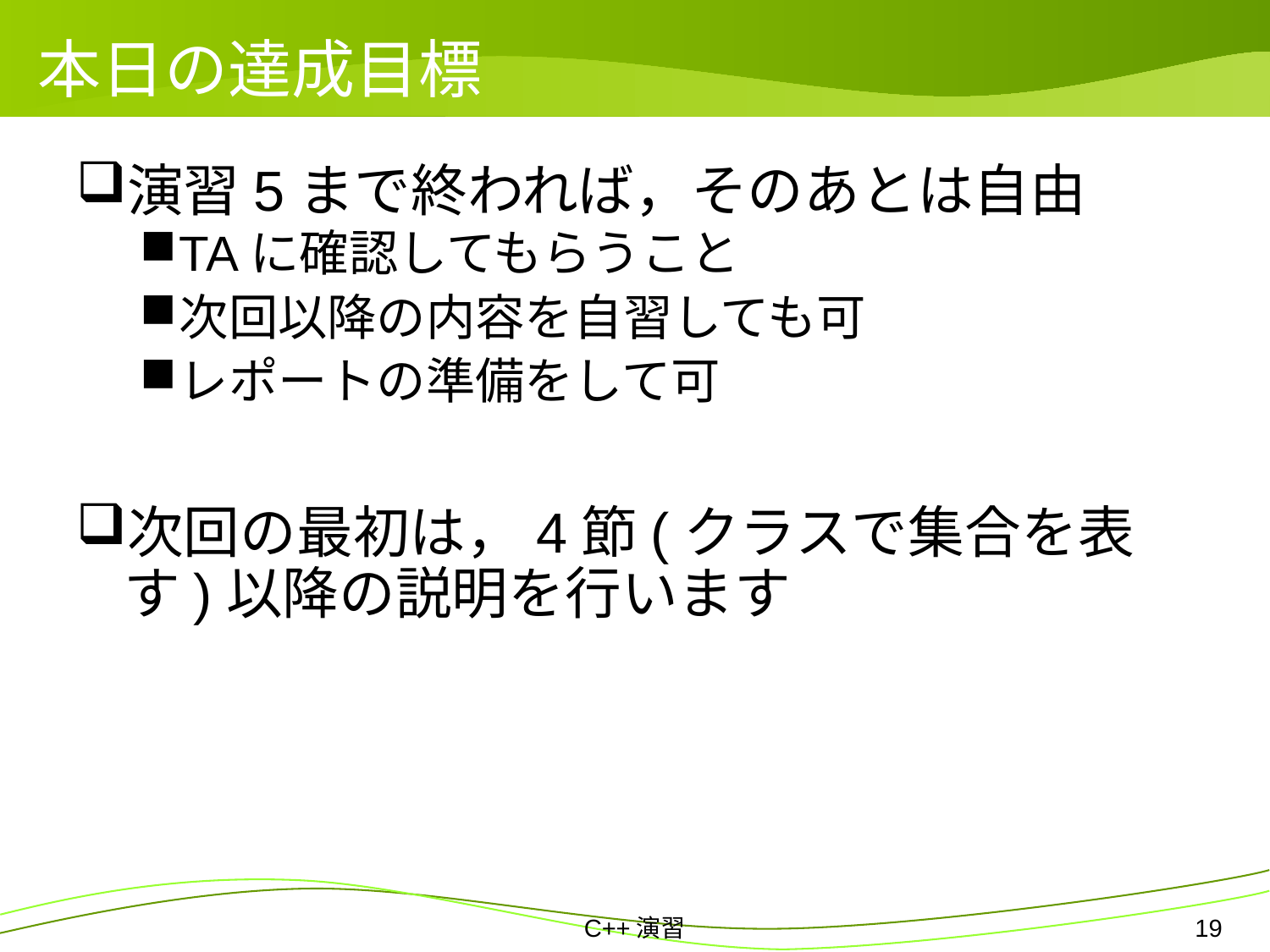

# 本日の達成目標
演習5まで終われば，そのあとは自由
TAに確認してもらうこと
次回以降の内容を自習しても可
レポートの準備をして可

次回の最初は，4節(クラスで集合を表す)以降の説明を行います
C++演習
19